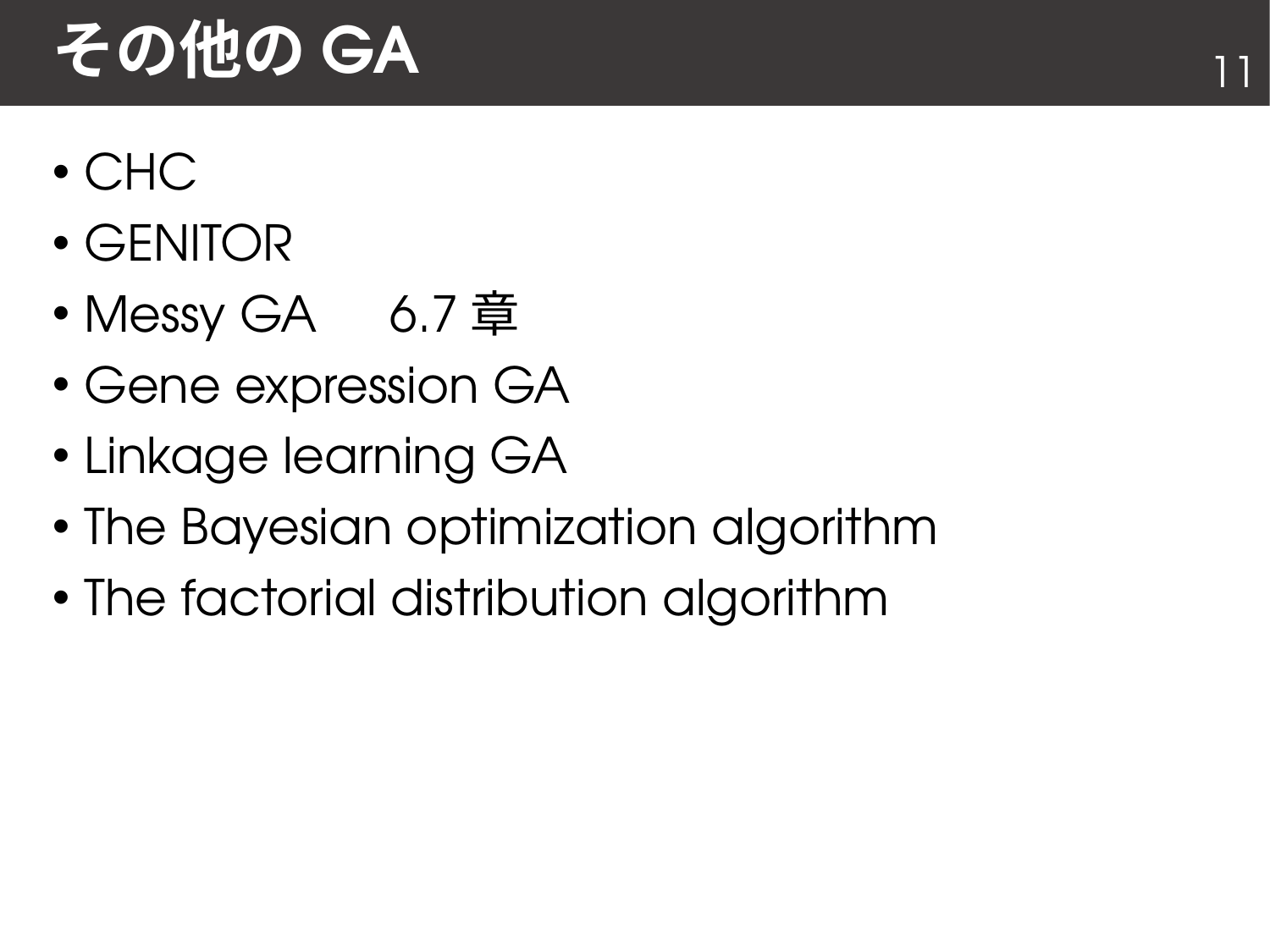

# その他のGA
11
CHC
GENITOR
Messy GA　6.7章
Gene expression GA
Linkage learning GA
The Bayesian optimization algorithm
The factorial distribution algorithm